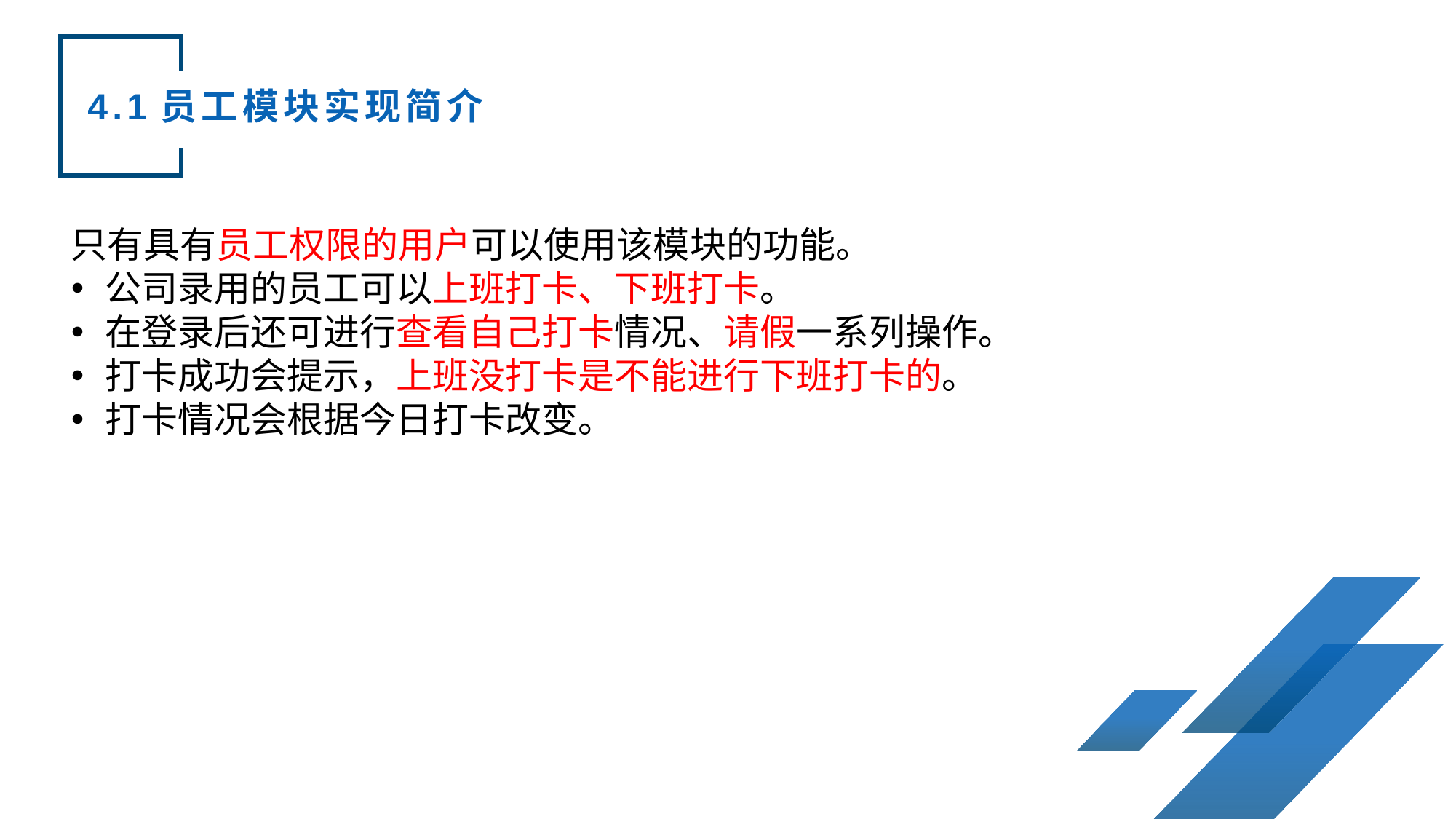

4.1员工模块实现简介
只有具有员工权限的用户可以使用该模块的功能。
公司录用的员工可以上班打卡、下班打卡。
在登录后还可进行查看自己打卡情况、请假一系列操作。
打卡成功会提示，上班没打卡是不能进行下班打卡的。
打卡情况会根据今日打卡改变。